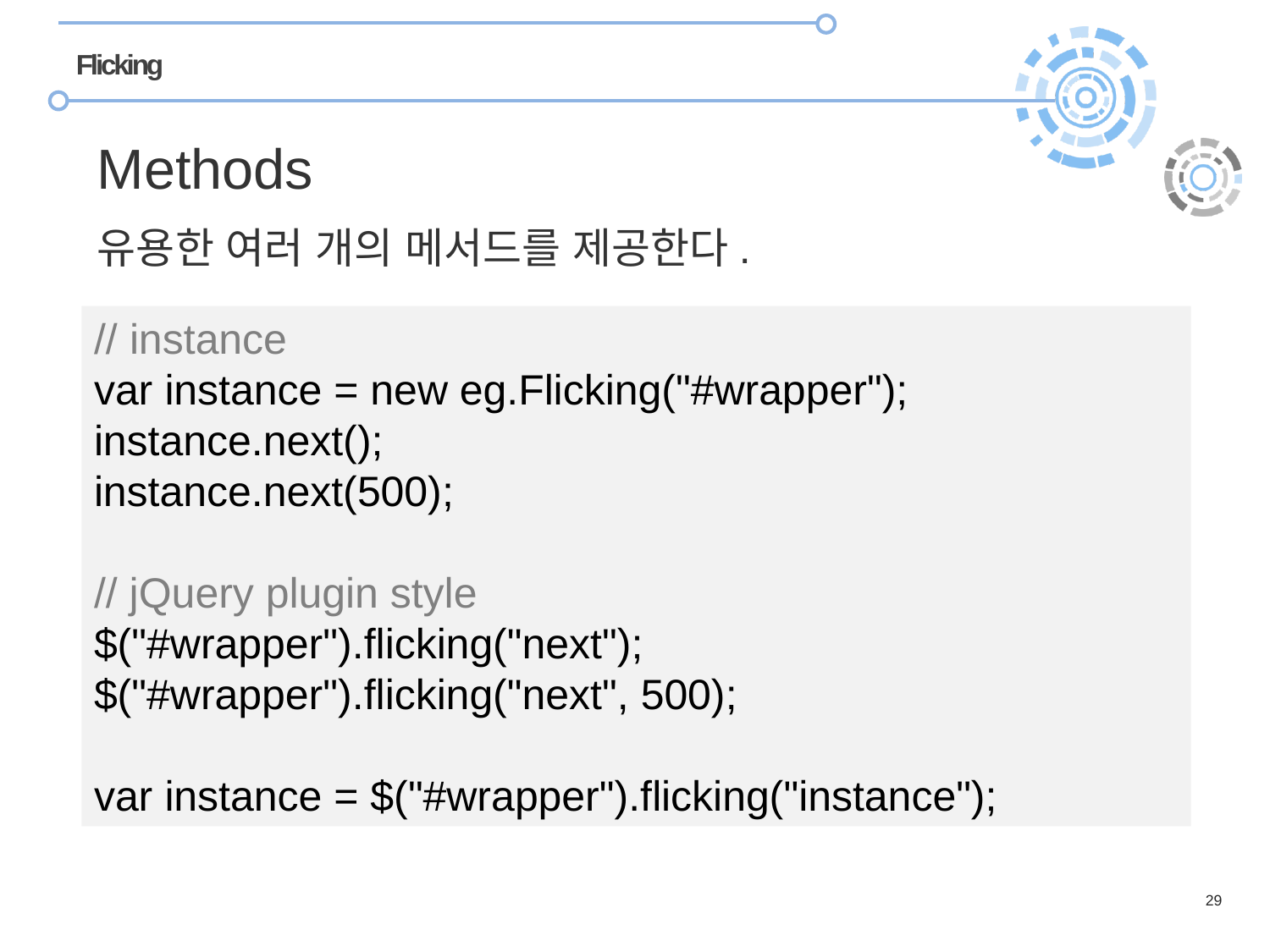

Flicking
Methods

유용한 여러 개의 메서드를 제공한다.
// instance
var instance = new eg.Flicking("#wrapper");
instance.next();
instance.next(500);

// jQuery plugin style
$("#wrapper").flicking("next");
$("#wrapper").flicking("next", 500);

var instance = $("#wrapper").flicking("instance");